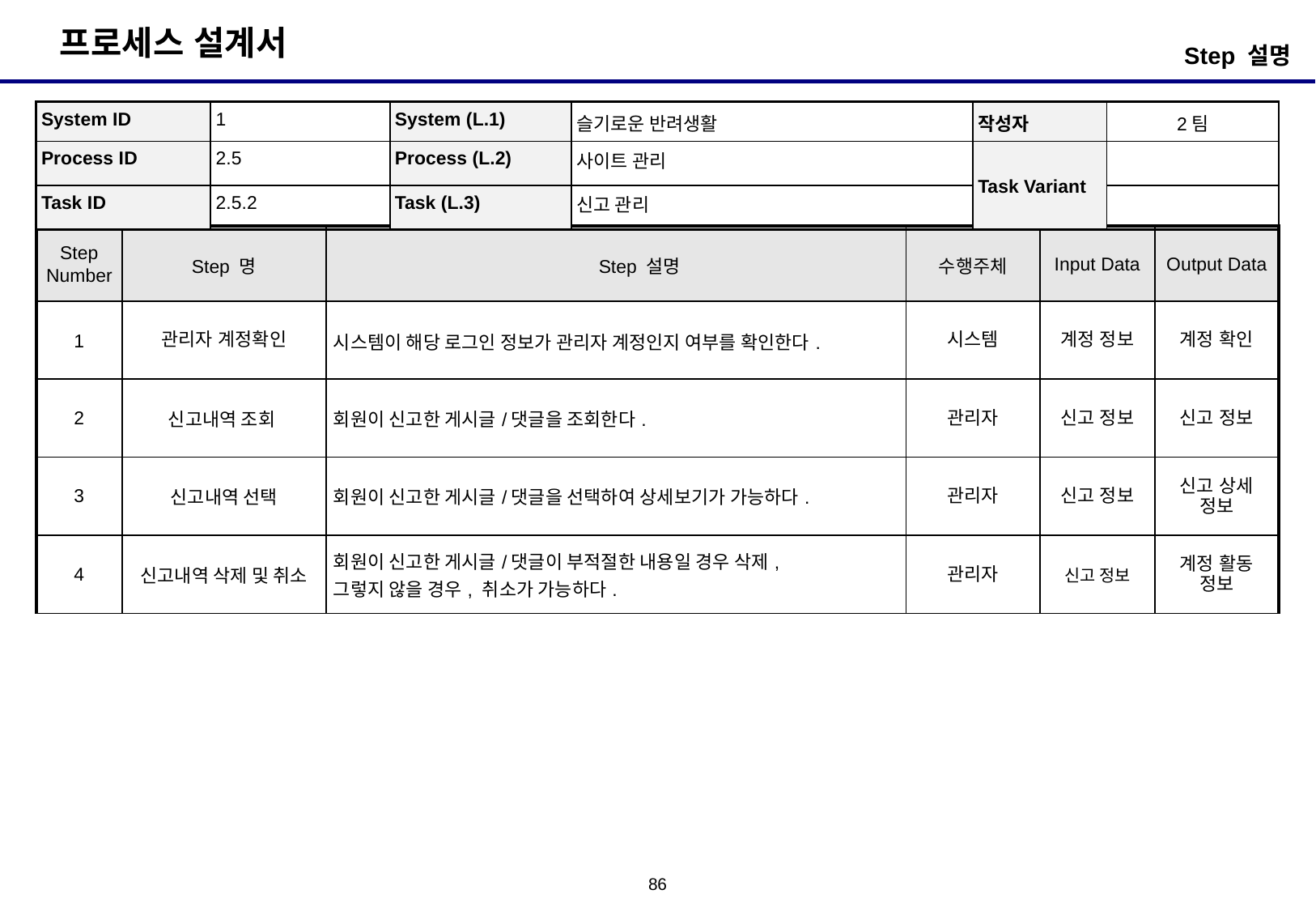

Step 설명
| System ID | 1 | System (L.1) | 슬기로운 반려생활 | 작성자 | 2팀 |
| --- | --- | --- | --- | --- | --- |
| Process ID | 2.5 | Process (L.2) | 사이트 관리 | Task Variant |  |
| Task ID | 2.5.2 | Task (L.3) | 신고 관리 |  |  |
| Step Number | Step 명 | Step 설명 | 수행주체 | Input Data | Output Data |
| --- | --- | --- | --- | --- | --- |
| 1 | 관리자 계정확인 | 시스템이 해당 로그인 정보가 관리자 계정인지 여부를 확인한다. | 시스템 | 계정 정보 | 계정 확인 |
| 2 | 신고내역 조회 | 회원이 신고한 게시글/댓글을 조회한다. | 관리자 | 신고 정보 | 신고 정보 |
| 3 | 신고내역 선택 | 회원이 신고한 게시글/댓글을 선택하여 상세보기가 가능하다. | 관리자 | 신고 정보 | 신고 상세 정보 |
| 4 | 신고내역 삭제 및 취소 | 회원이 신고한 게시글/댓글이 부적절한 내용일 경우 삭제, 그렇지 않을 경우, 취소가 가능하다. | 관리자 | 신고 정보 | 계정 활동 정보 |